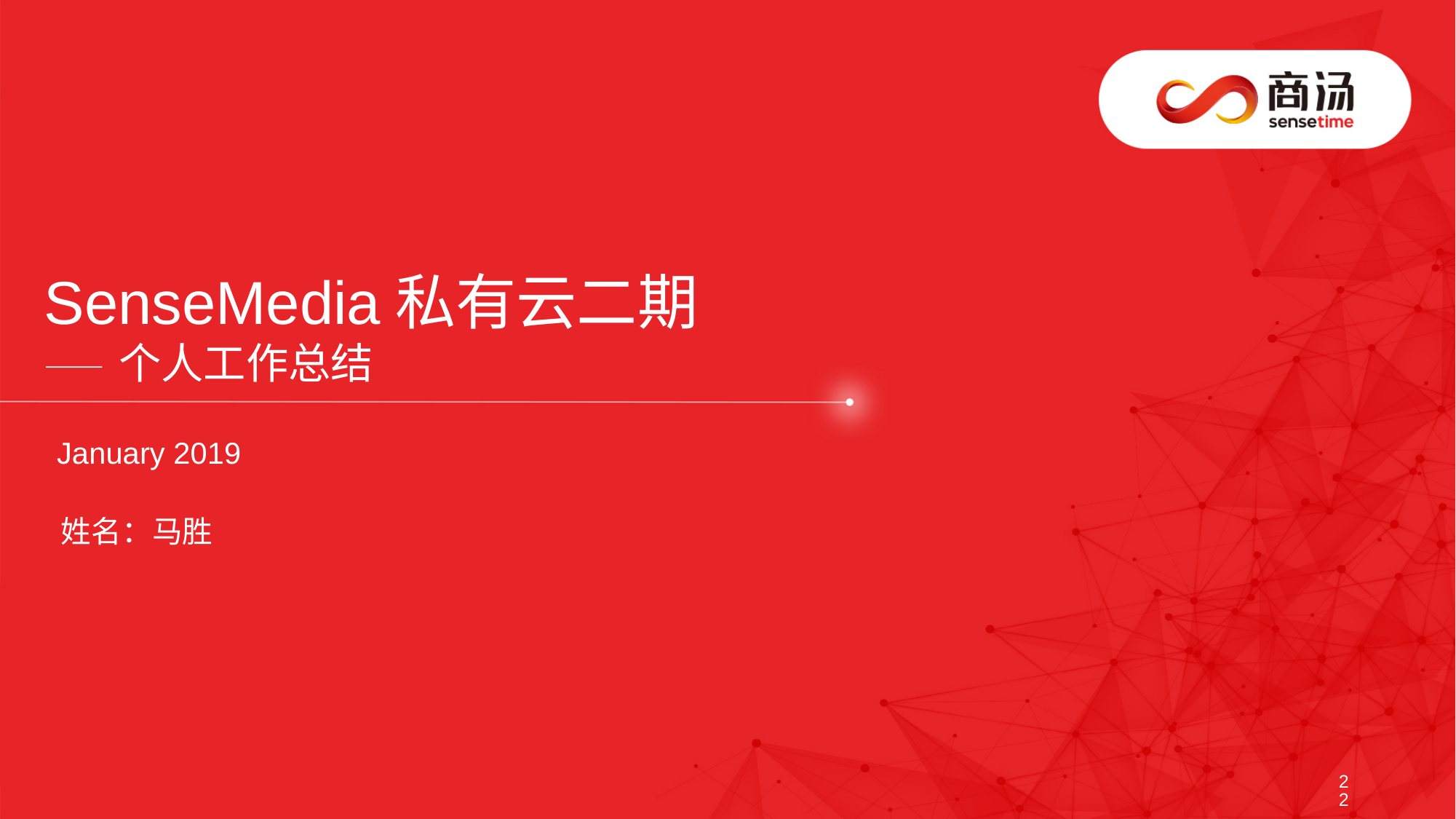

SenseMedia私有云二期
—— 个人工作总结

January 2019
姓名：马胜
22